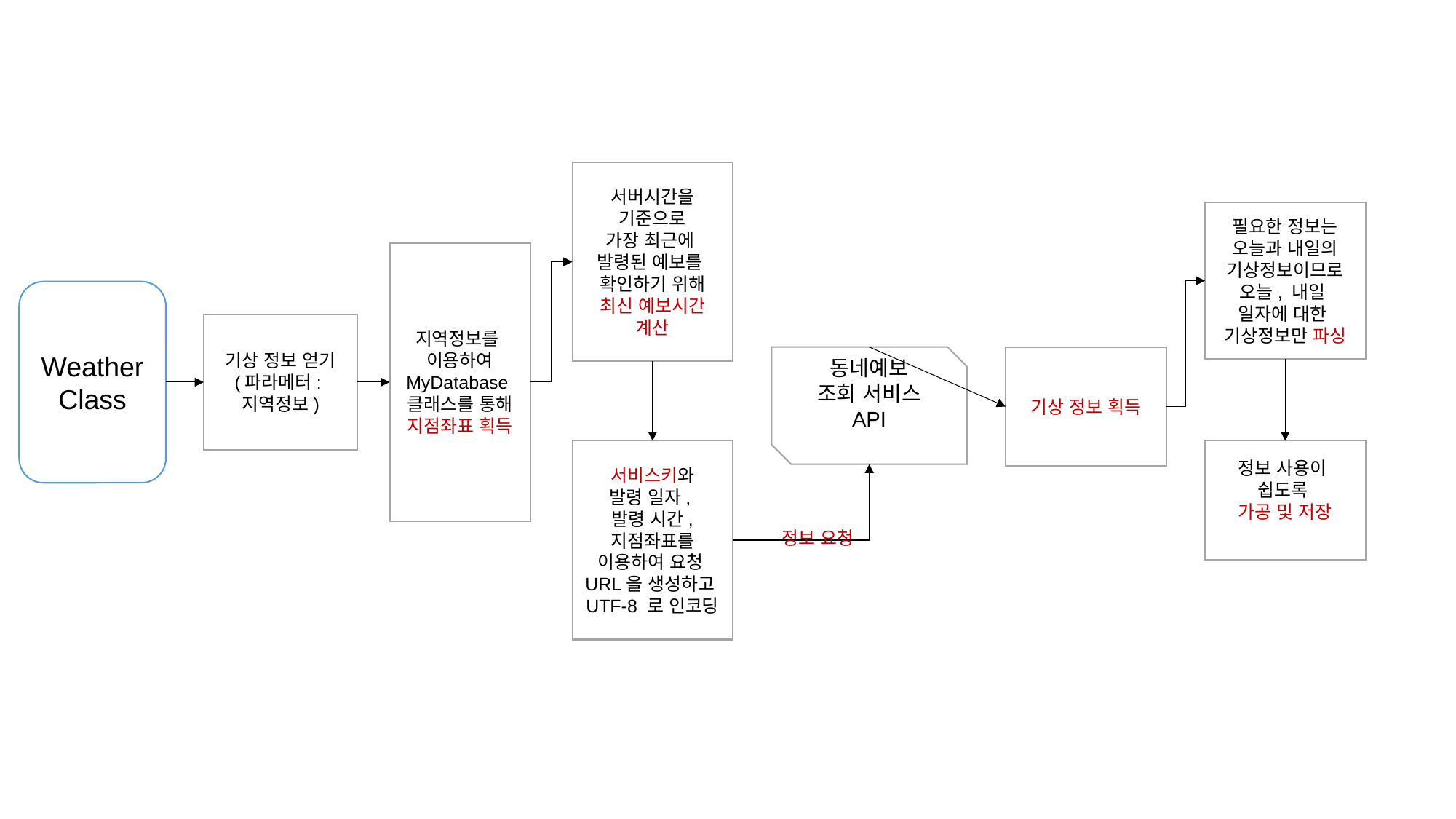

서버시간을
기준으로
가장 최근에
발령된 예보를
확인하기 위해
최신 예보시간 계산
필요한 정보는
오늘과 내일의 기상정보이므로
오늘, 내일
일자에 대한
기상정보만 파싱
지역정보를
이용하여 MyDatabase
클래스를 통해
지점좌표 획득
Weather
Class
기상 정보 얻기
(파라메터:
지역정보)
동네예보
조회 서비스
API

기상 정보 획득
서비스키와
발령 일자,
발령 시간,
지점좌표를 이용하여 요청URL을 생성하고
UTF-8 로 인코딩
정보 사용이
쉽도록
가공 및 저장

정보 요청